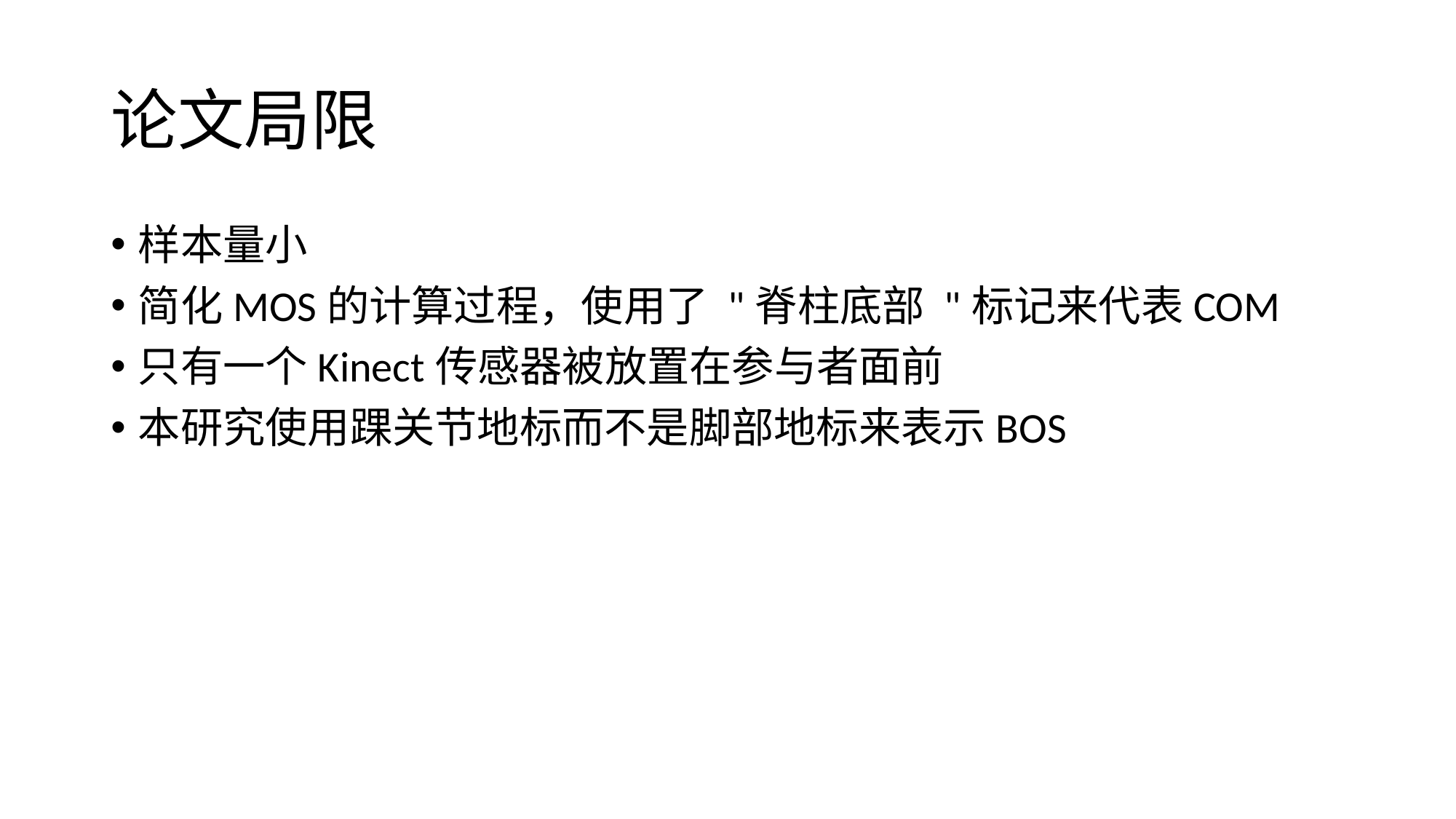

# 论文局限
样本量小
简化MOS的计算过程，使用了 "脊柱底部 "标记来代表COM
只有一个Kinect传感器被放置在参与者面前
本研究使用踝关节地标而不是脚部地标来表示BOS